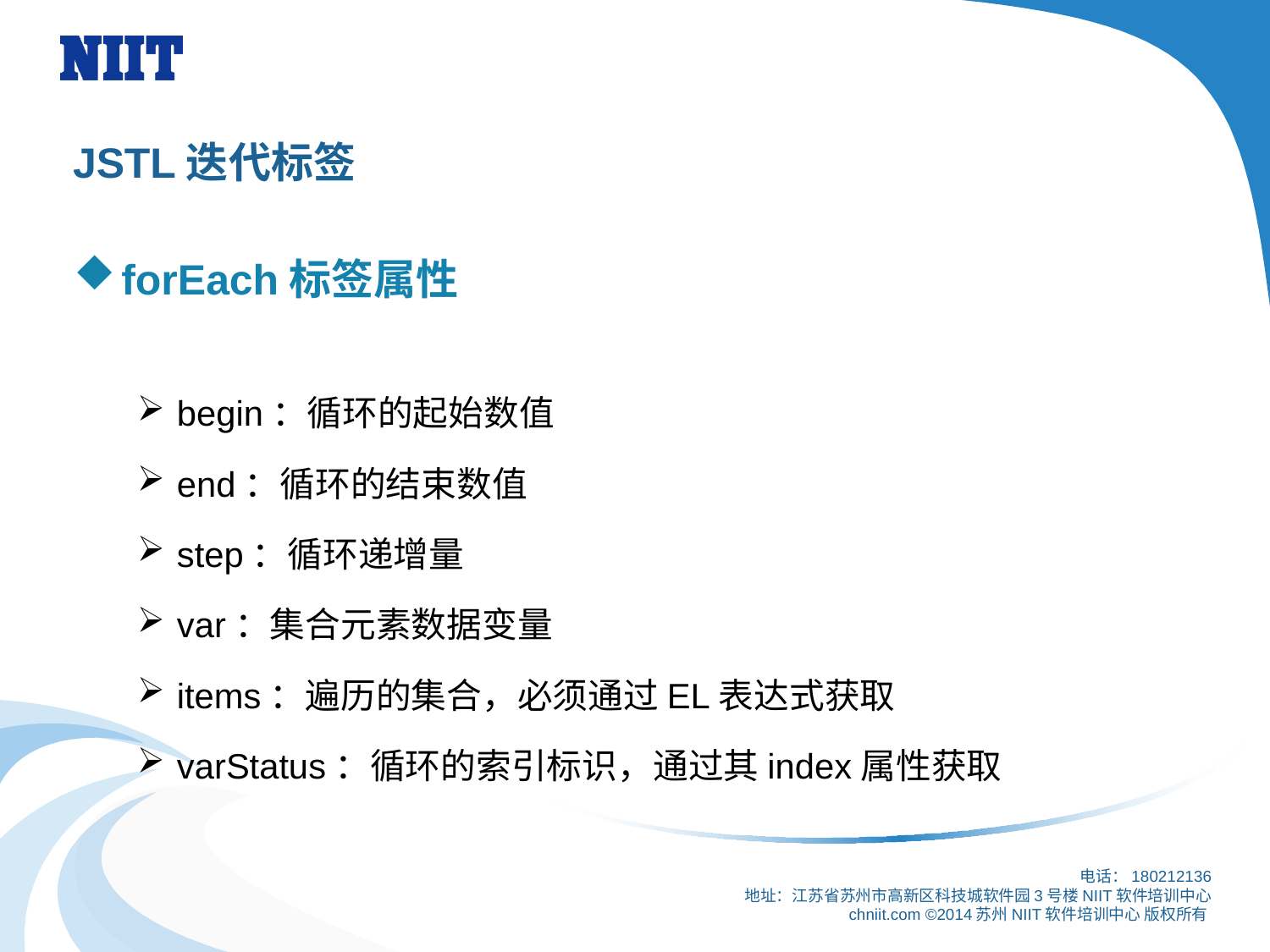

# JSTL迭代标签
forEach标签属性

begin：循环的起始数值
end：循环的结束数值
step：循环递增量
var：集合元素数据变量
items：遍历的集合，必须通过EL表达式获取
varStatus：循环的索引标识，通过其index属性获取